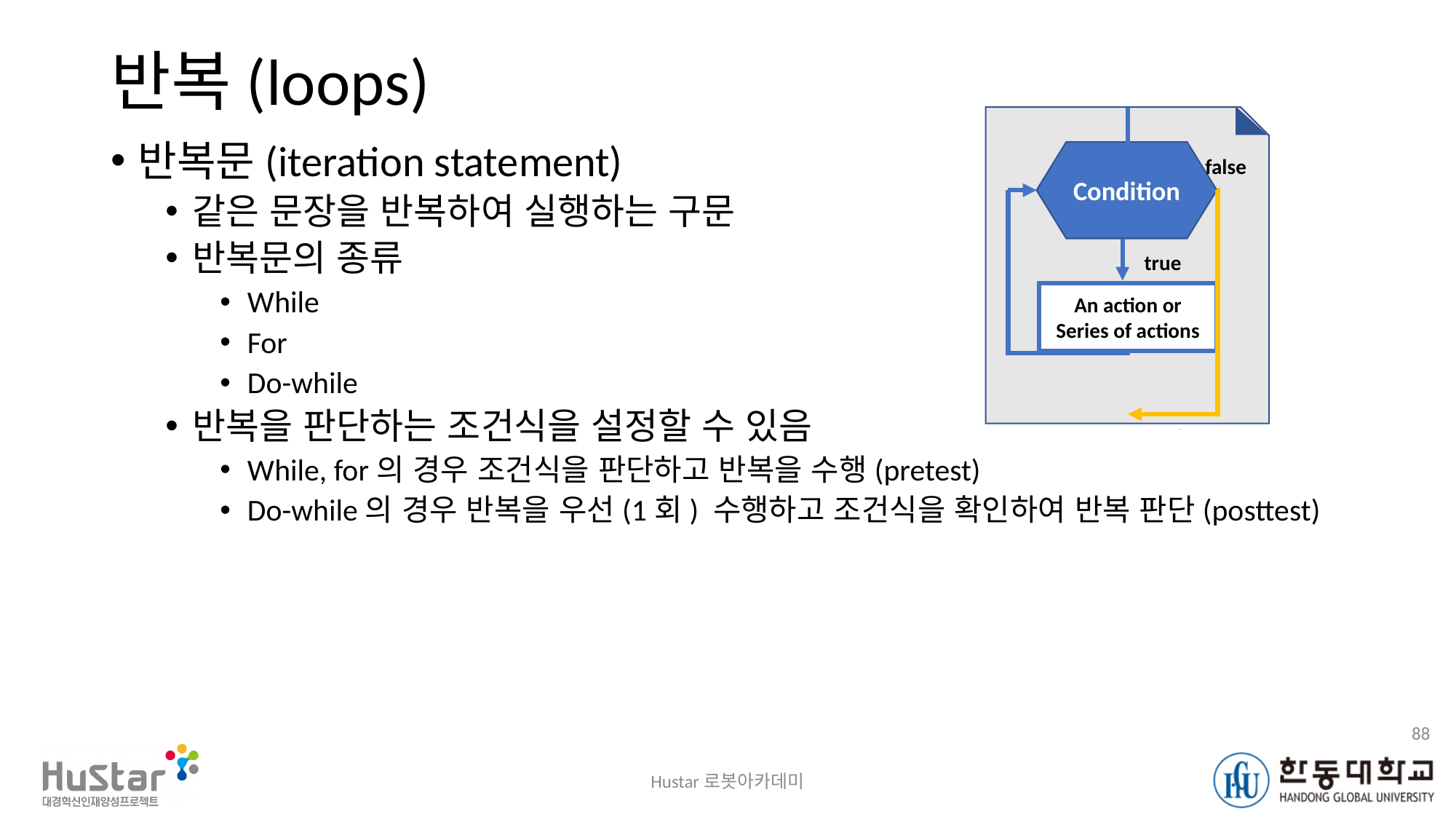

# 반복(loops)

반복문(iteration statement)
같은 문장을 반복하여 실행하는 구문
반복문의 종류
While
For
Do-while
반복을 판단하는 조건식을 설정할 수 있음
While, for의 경우 조건식을 판단하고 반복을 수행(pretest)
Do-while의 경우 반복을 우선(1회) 수행하고 조건식을 확인하여 반복 판단(posttest)
Condition
false
true
An action or
Series of actions
88
Hustar로봇아카데미